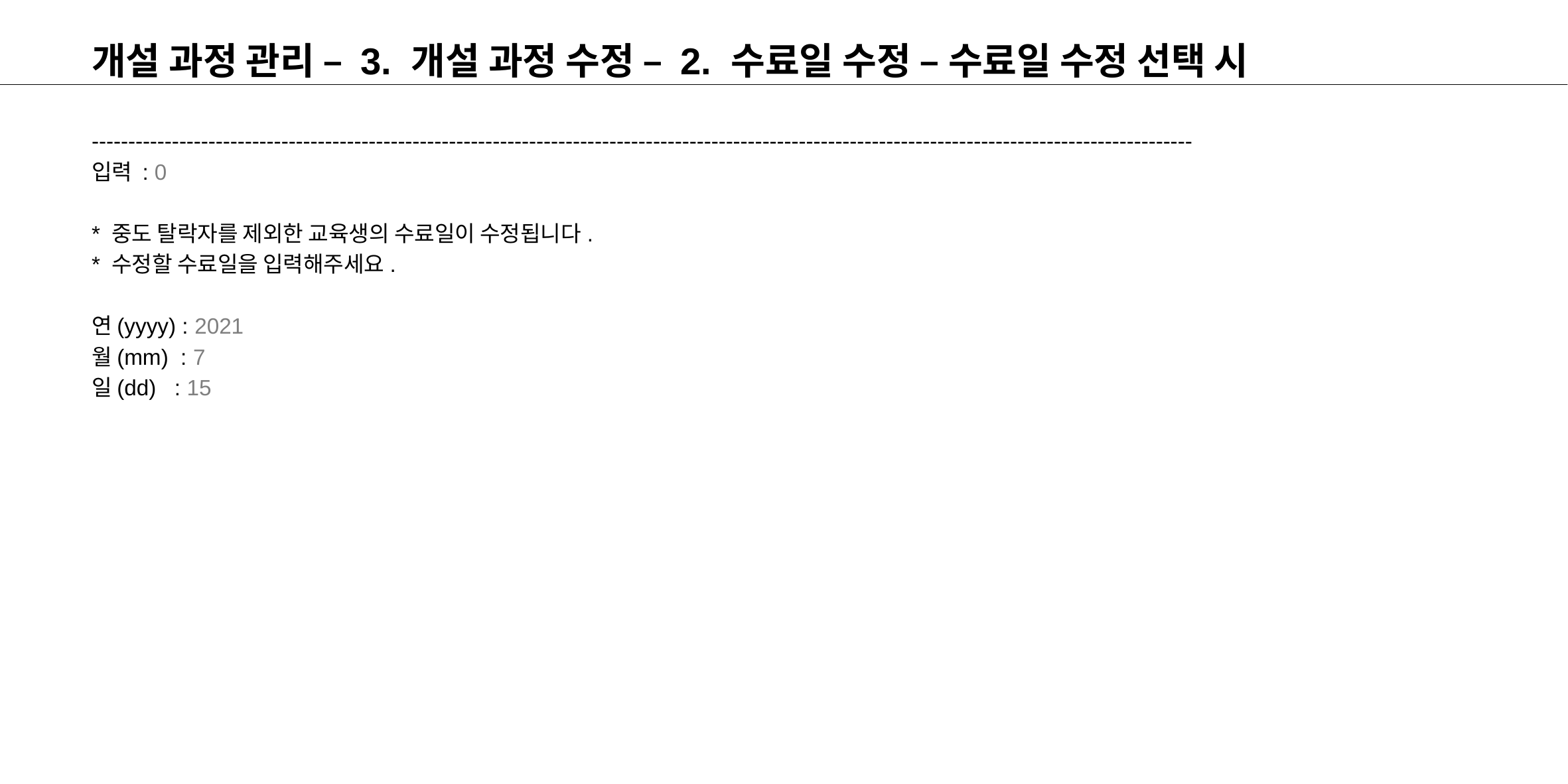

# 개설 과정 관리 – 3. 개설 과정 수정 – 2. 수료일 수정 – 수료일 수정 선택 시
-------------------------------------------------------------------------------------------------------------------------------------------------------
입력 : 0

* 중도 탈락자를 제외한 교육생의 수료일이 수정됩니다.
* 수정할 수료일을 입력해주세요.

연(yyyy) : 2021
월(mm)  : 7
일(dd)   : 15